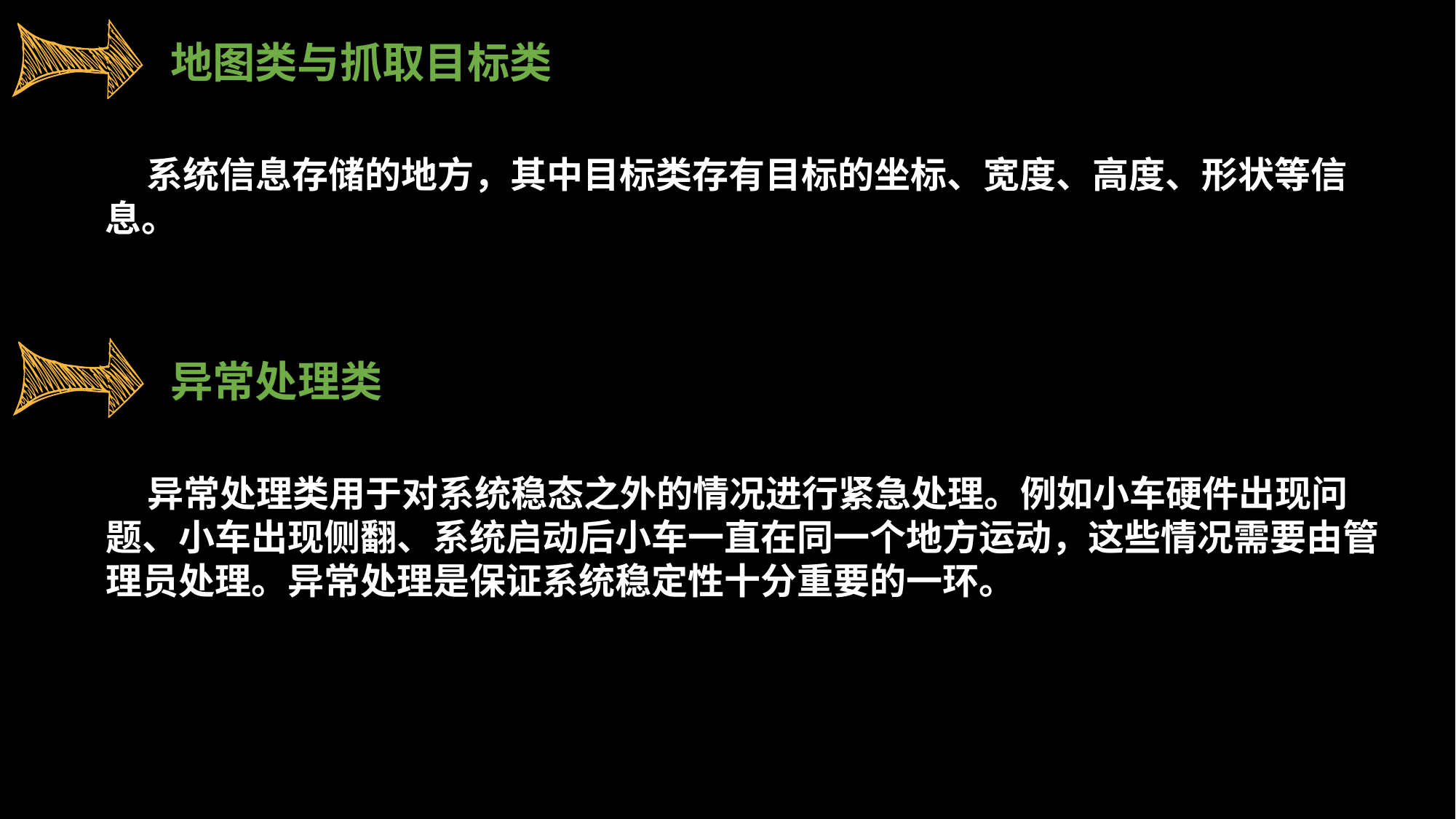

地图类与抓取目标类
    系统信息存储的地方，其中目标类存有目标的坐标、宽度、高度、形状等信息。

异常处理类
    异常处理类用于对系统稳态之外的情况进行紧急处理。例如小车硬件出现问题、小车出现侧翻、系统启动后小车一直在同一个地方运动，这些情况需要由管理员处理。异常处理是保证系统稳定性十分重要的一环。